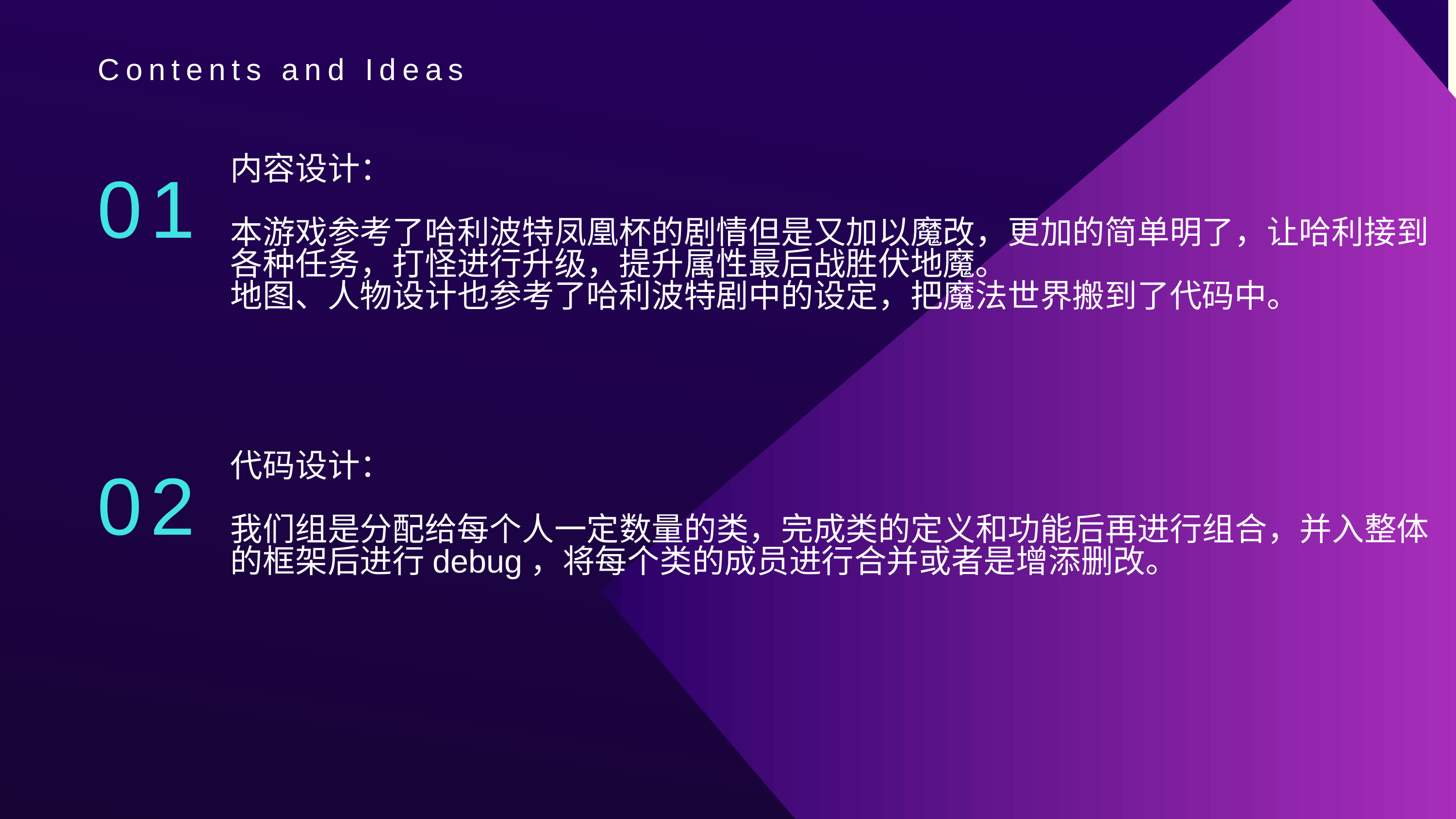

Contents and Ideas
内容设计：

本游戏参考了哈利波特凤凰杯的剧情但是又加以魔改，更加的简单明了，让哈利接到各种任务，打怪进行升级，提升属性最后战胜伏地魔。
地图、人物设计也参考了哈利波特剧中的设定，把魔法世界搬到了代码中。
01

02
代码设计：

我们组是分配给每个人一定数量的类，完成类的定义和功能后再进行组合，并入整体的框架后进行debug，将每个类的成员进行合并或者是增添删改。